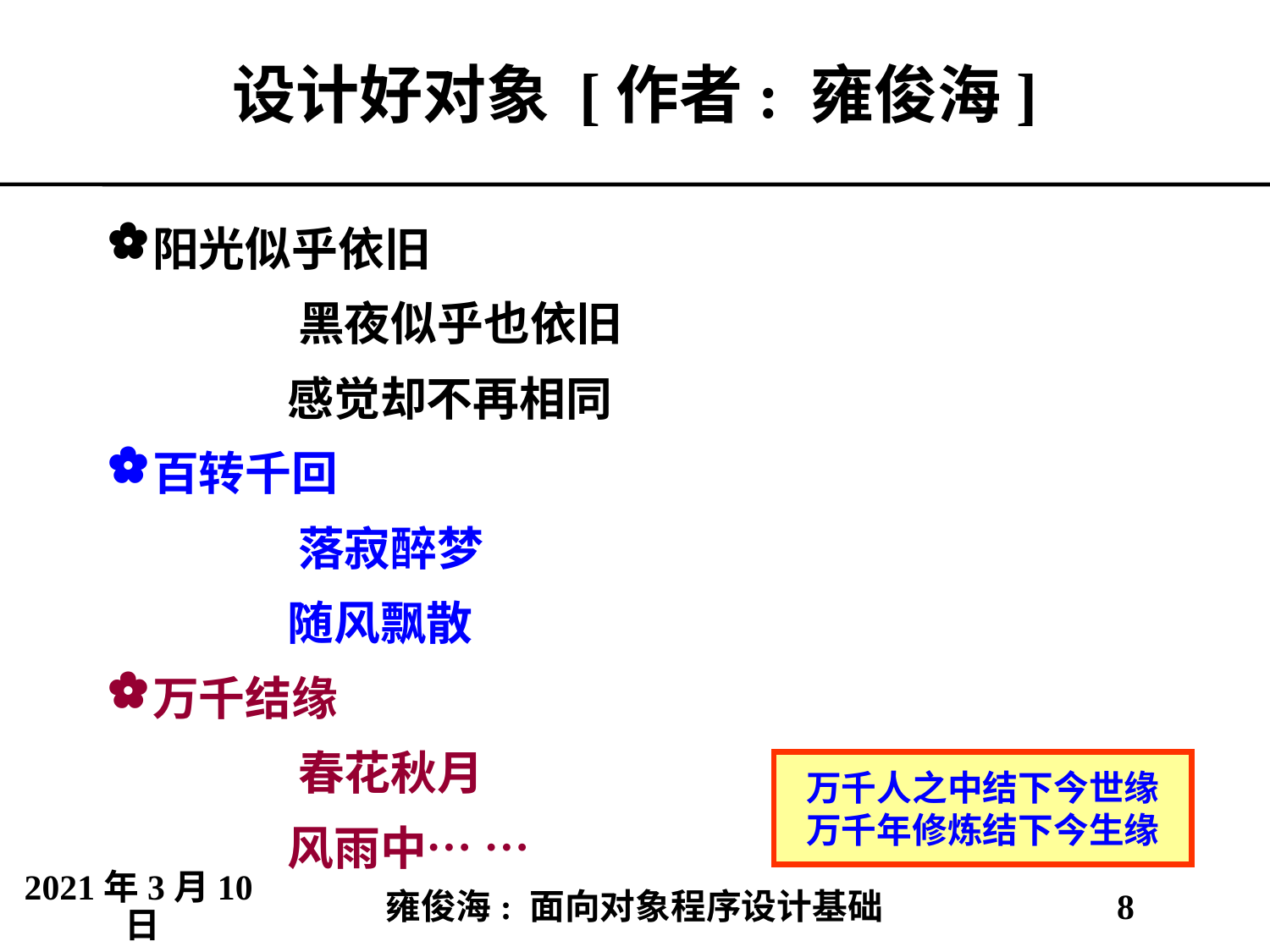

# 设计好对象 [作者: 雍俊海]

阳光似乎依旧
		  黑夜似乎也依旧
			 感觉却不再相同
百转千回
		  落寂醉梦
			 随风飘散
万千结缘
		  春花秋月
			 风雨中… …
万千人之中结下今世缘
万千年修炼结下今生缘
2021年3月10日
雍俊海: 面向对象程序设计基础
8